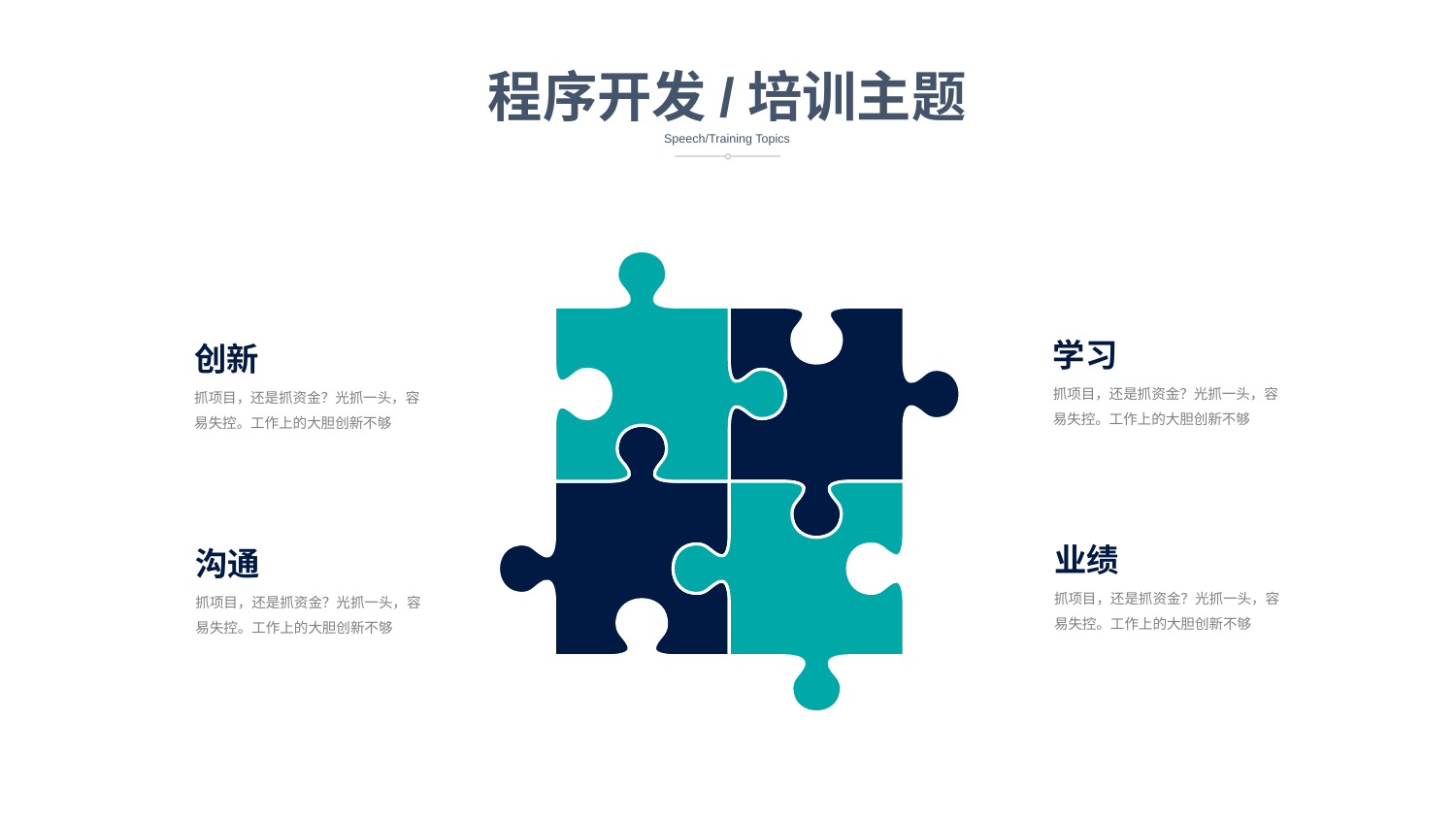

程序开发/培训主题
Speech/Training Topics

学习
抓项目，还是抓资金？光抓一头，容易失控。工作上的大胆创新不够
创新
抓项目，还是抓资金？光抓一头，容易失控。工作上的大胆创新不够
业绩
抓项目，还是抓资金？光抓一头，容易失控。工作上的大胆创新不够
沟通
抓项目，还是抓资金？光抓一头，容易失控。工作上的大胆创新不够
9